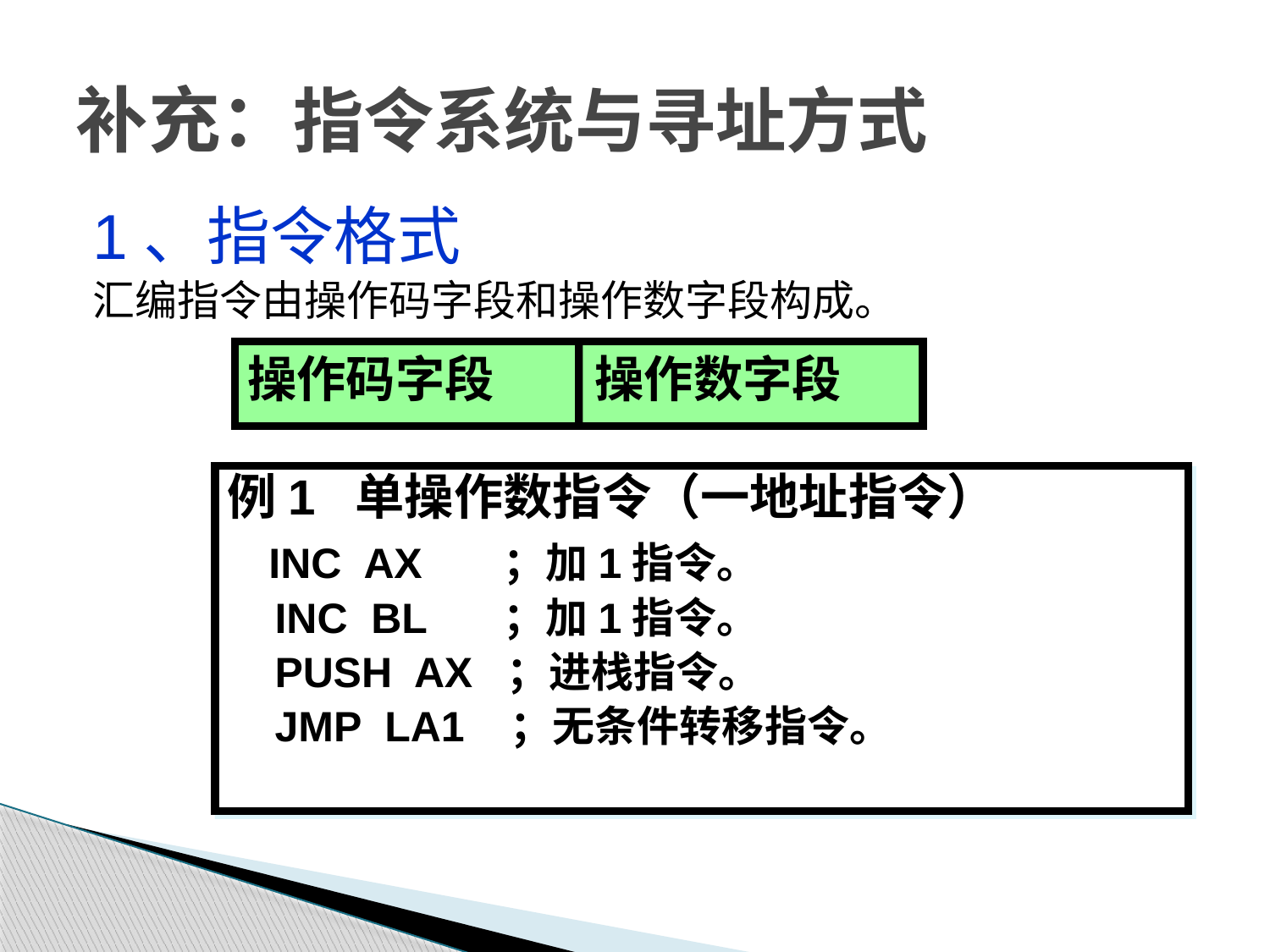

# 补充：指令系统与寻址方式
1、指令格式
汇编指令由操作码字段和操作数字段构成。

操作码字段         操作数字段

例1  单操作数指令（一地址指令）
   INC  AX	 ；加1指令。
    INC  BL	 ；加1指令。
    PUSH  AX  ；进栈指令。
    JMP  LA1   ；无条件转移指令。